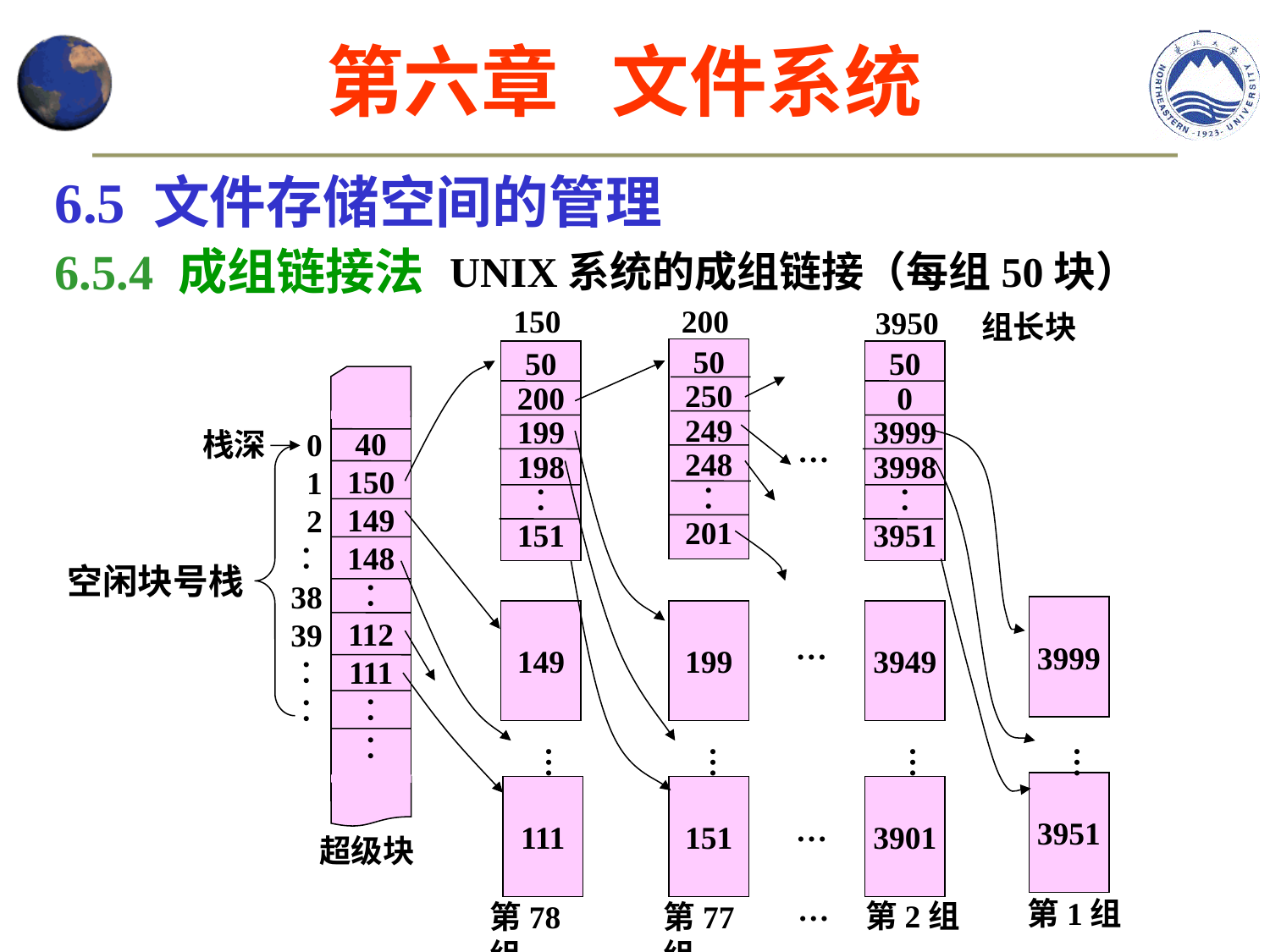

第六章   文件系统
6.5 文件存储空间的管理
6.5.4 成组链接法
UNIX系统的成组链接（每组50块）
150
200
3950
组长块
50
250
249
248
︰
201
50
200
199
198
︰
151
50
0
3999
3998
︰
3951

40
150
149
148
︰
112
111
︰
︰

栈深
0
1
2
︰
38
39
︰
︰

…

空闲块号栈

3999
149
199
3949

…

…
…
…
…
3951

111
151
3901

…
超级块
…
第1组
第2组
第78组
第77组